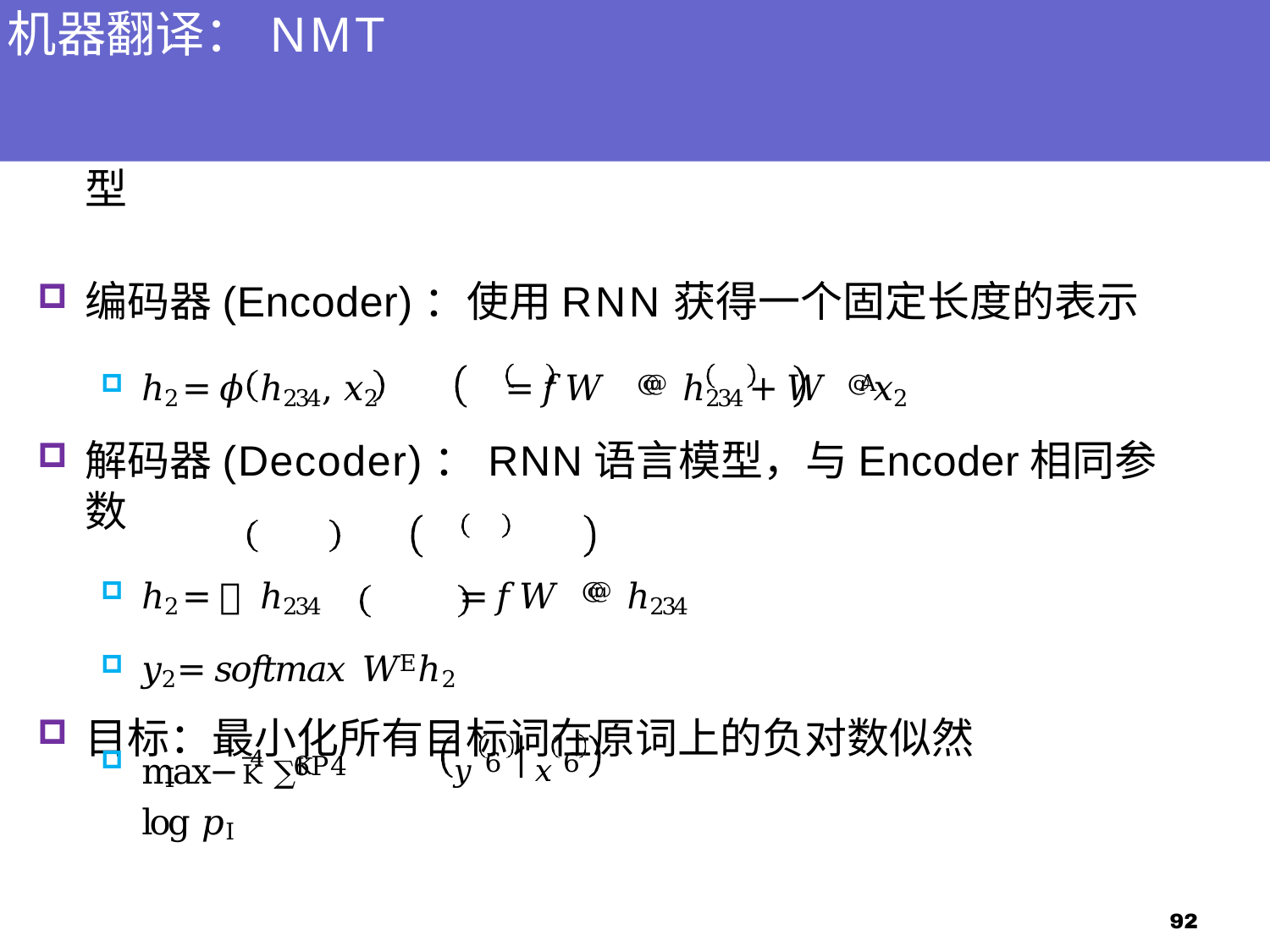

# 机器翻译：NMT
一个最简单的RNN翻译模型
编码器(Encoder)：使用RNN获得一个固定长度的表示
ℎ2   = 𝜙 ℎ234, 𝑥2	= 𝑓 𝑊 @@ ℎ234 + 𝑊 @A 𝑥2
解码器(Decoder)：RNN语言模型，与Encoder相同参数
ℎ2   = 𝜙 ℎ234	= 𝑓 𝑊 @@ ℎ234
𝑦2 = 𝑠𝑜𝑓𝑡𝑚𝑎𝑥 𝑊Eℎ2
目标：最小化所有目标词在原词上的负对数似然

𝑦 6	𝑥 6
max− 4 ∑K	log 𝑝I

6P4
K

I
92